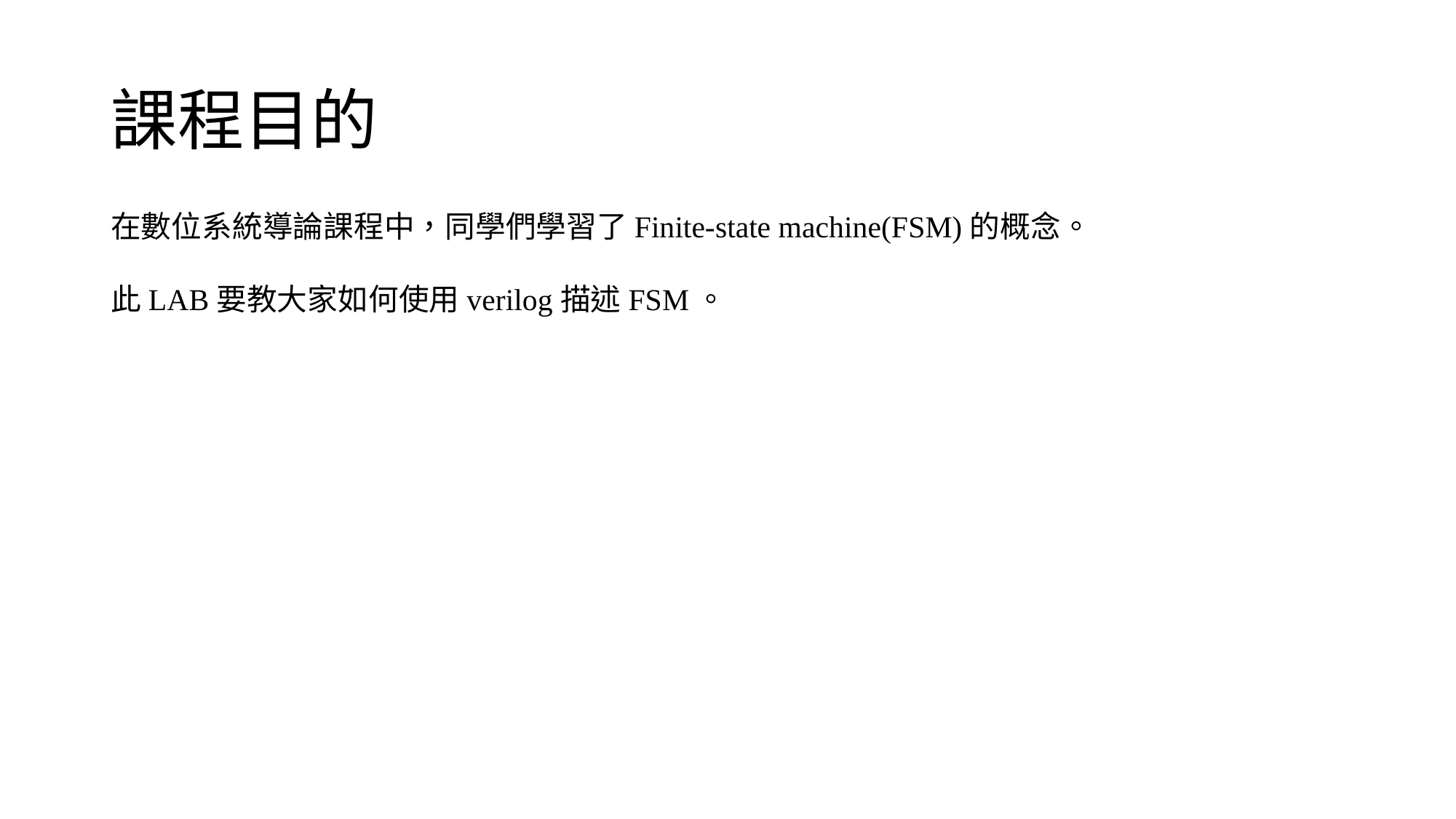

# 課程目的
在數位系統導論課程中，同學們學習了Finite-state machine(FSM)的概念。

此LAB要教大家如何使用verilog描述FSM。